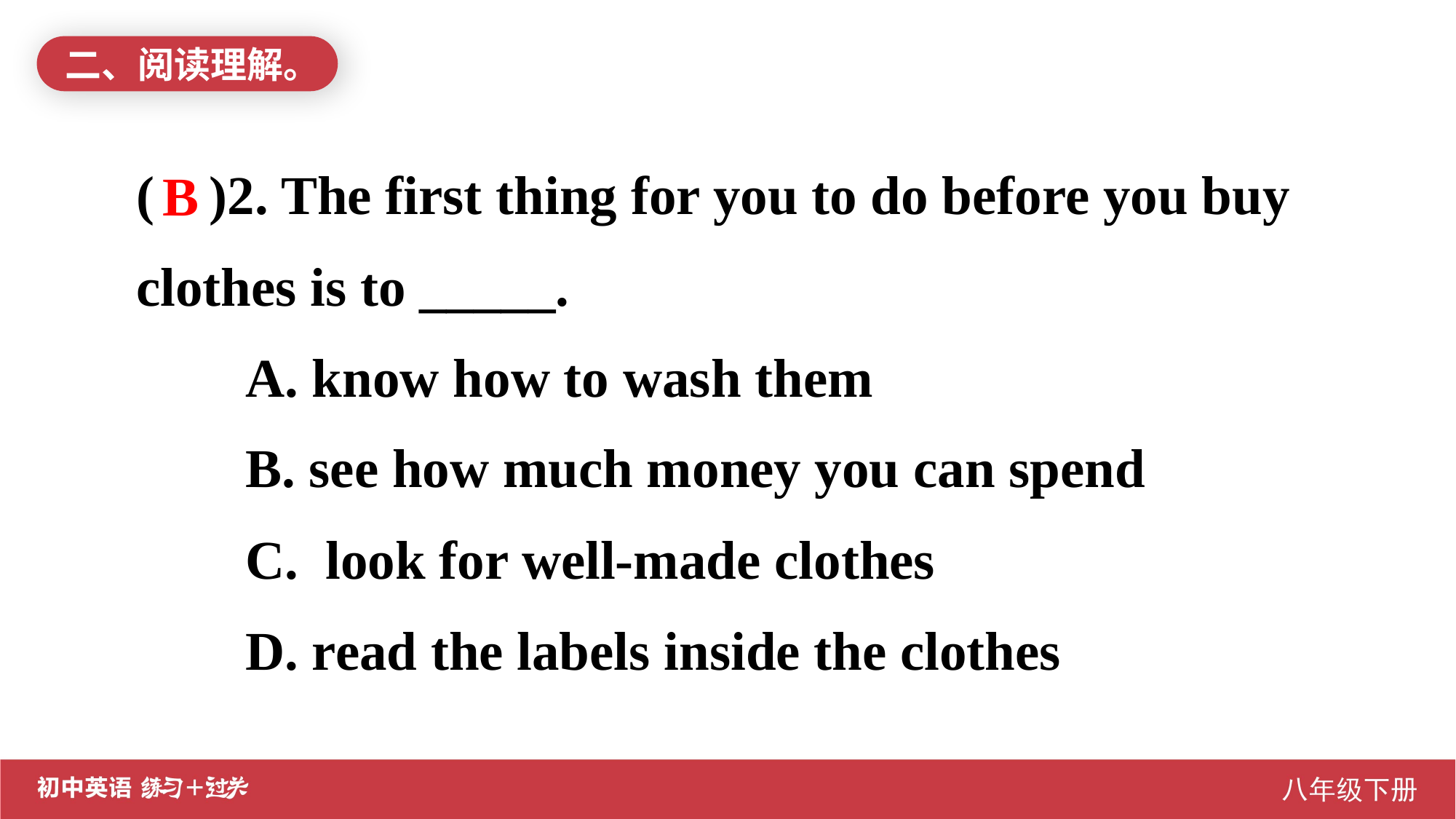

二、阅读理解。
(    )2. The first thing for you to do before you buy clothes is to _____.
A. know how to wash them
B. see how much money you can spend
C.  look for well-made clothes
D. read the labels inside the clothes
B